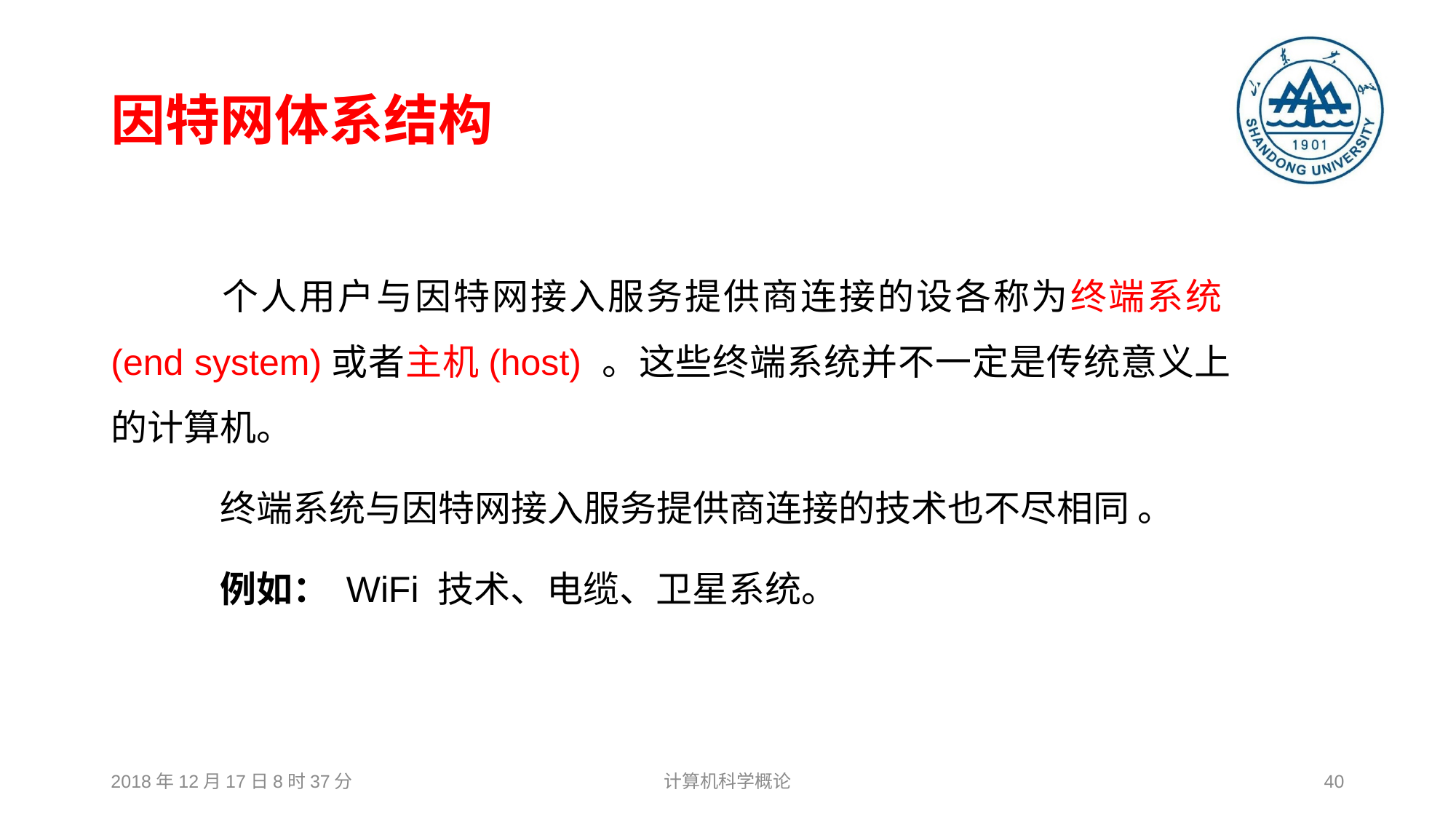

# 因特网体系结构
	个人用户与因特网接入服务提供商连接的设各称为终端系统(end system)或者主机(host) 。这些终端系统并不一定是传统意义上的计算机。
	终端系统与因特网接入服务提供商连接的技术也不尽相同 。
	例如： WiFi 技术、电缆、卫星系统。
2018年12月17日8时37分
计算机科学概论
40